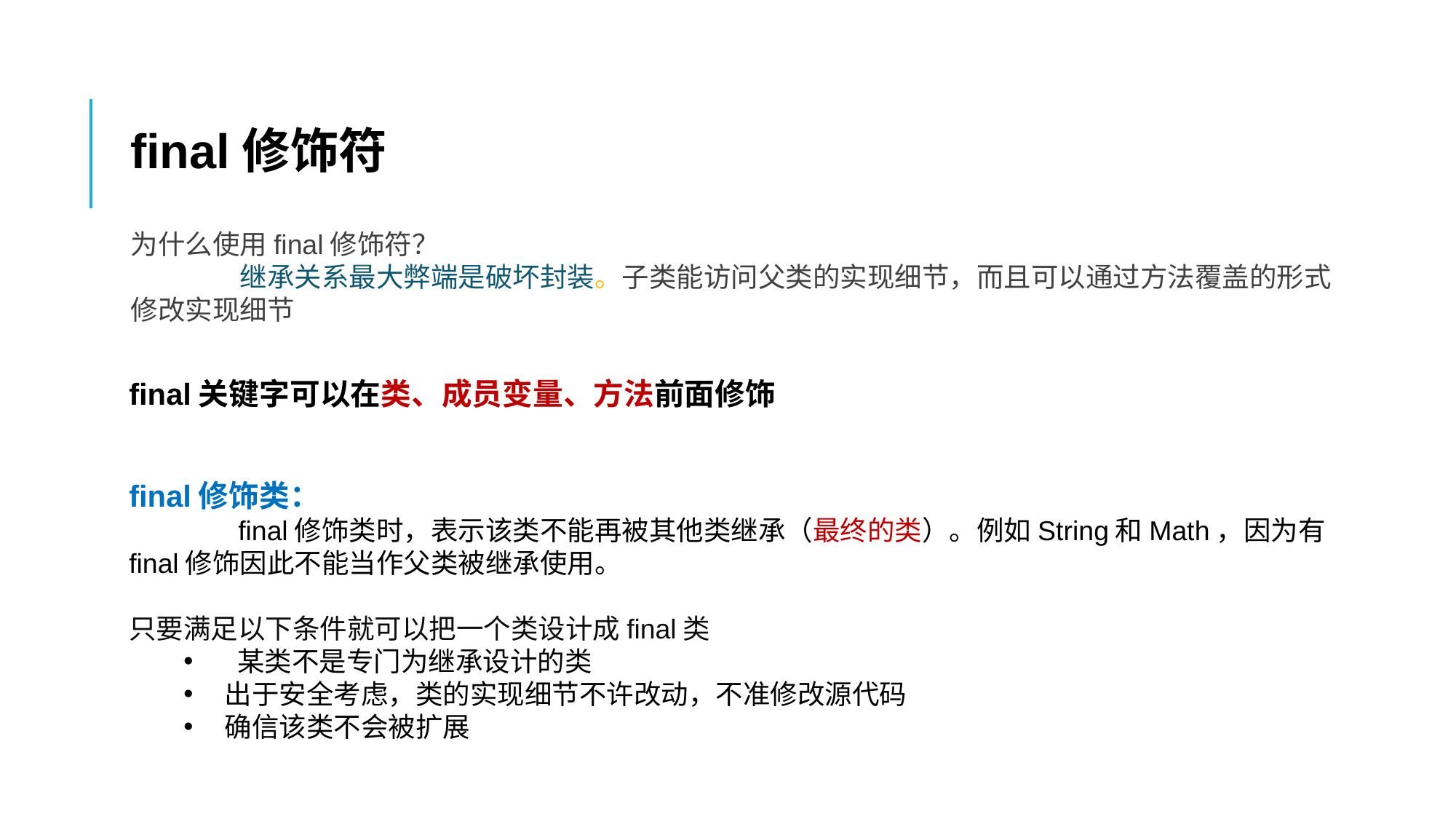

final修饰符
为什么使用final修饰符？
	继承关系最大弊端是破坏封装。子类能访问父类的实现细节，而且可以通过方法覆盖的形式修改实现细节
final关键字可以在类、成员变量、方法前面修饰

final修饰类：
	final修饰类时，表示该类不能再被其他类继承（最终的类）。例如String和Math，因为有final修饰因此不能当作父类被继承使用。

只要满足以下条件就可以把一个类设计成final类
 某类不是专门为继承设计的类
出于安全考虑，类的实现细节不许改动，不准修改源代码
确信该类不会被扩展